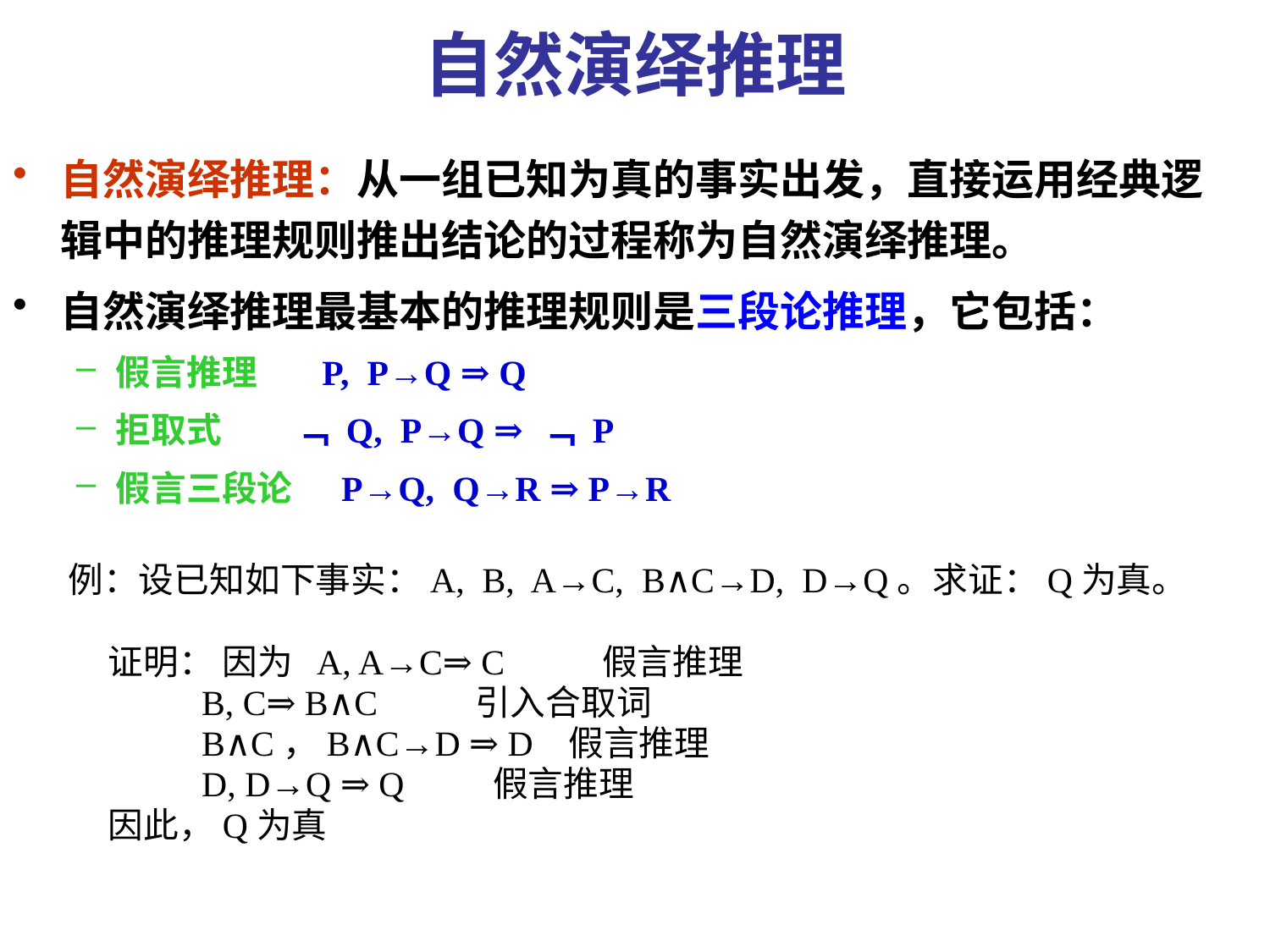

# 自然演绎推理
自然演绎推理：从一组已知为真的事实出发，直接运用经典逻辑中的推理规则推出结论的过程称为自然演绎推理。

自然演绎推理最基本的推理规则是三段论推理，它包括：
假言推理       P,  P→Q ⇒ Q
拒取式         ﹁ Q,  P→Q ⇒ ﹁ P
假言三段论     P→Q,  Q→R ⇒ P→R

例：设已知如下事实：A,  B,  A→C,  B∧C→D,  D→Q。求证：Q为真。

    证明： 因为  A, A→C⇒ C          假言推理
               B, C⇒ B∧C          引入合取词
               B∧C，B∧C→D ⇒ D   假言推理
               D, D→Q ⇒ Q         假言推理
    因此，Q为真